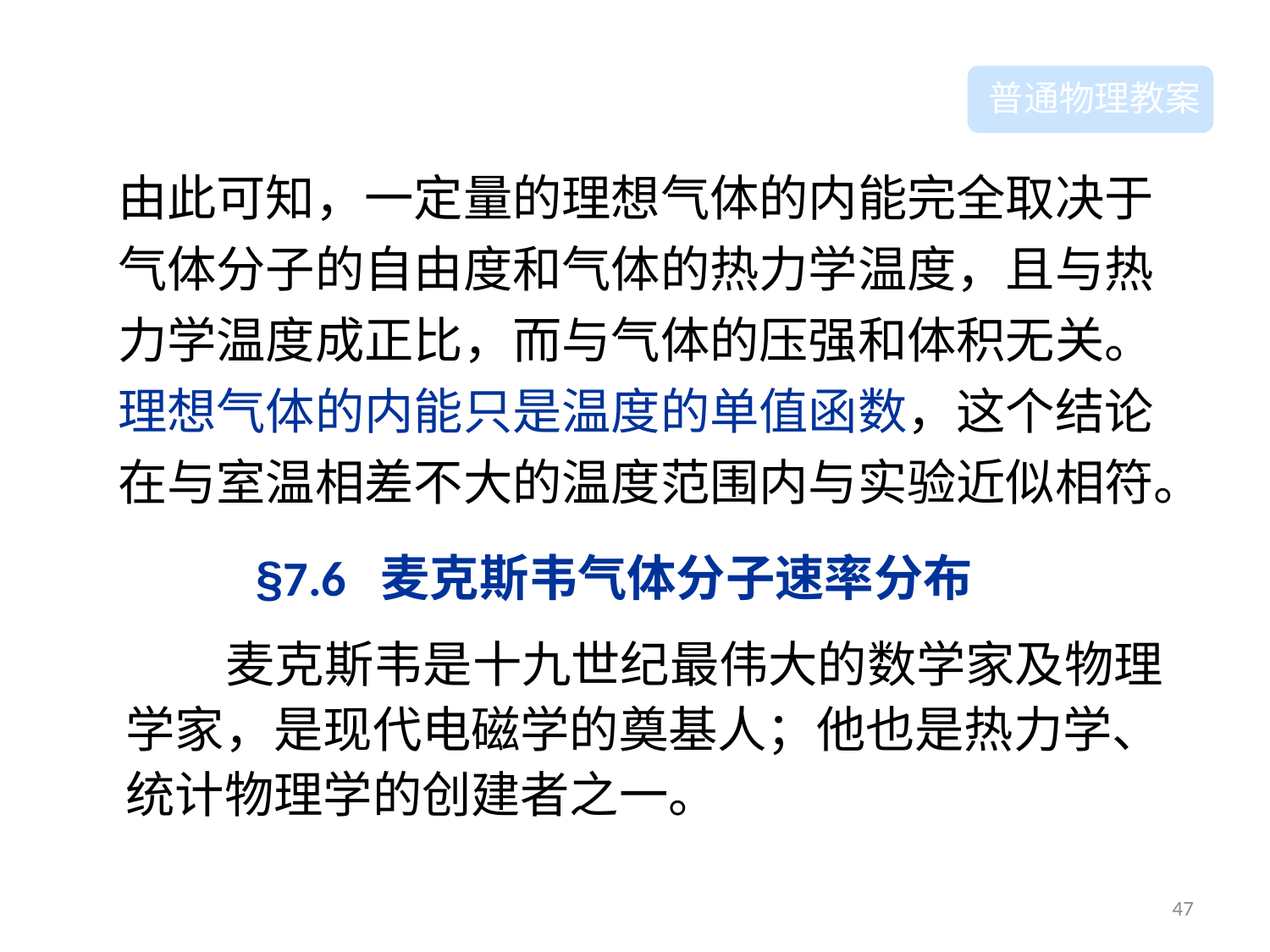

普通物理教案
由此可知，一定量的理想气体的内能完全取决于气体分子的自由度和气体的热力学温度，且与热力学温度成正比，而与气体的压强和体积无关。理想气体的内能只是温度的单值函数，这个结论在与室温相差不大的温度范围内与实验近似相符。
§7.6  麦克斯韦气体分子速率分布
        麦克斯韦是十九世纪最伟大的数学家及物理学家，是现代电磁学的奠基人；他也是热力学、统计物理学的创建者之一。
47